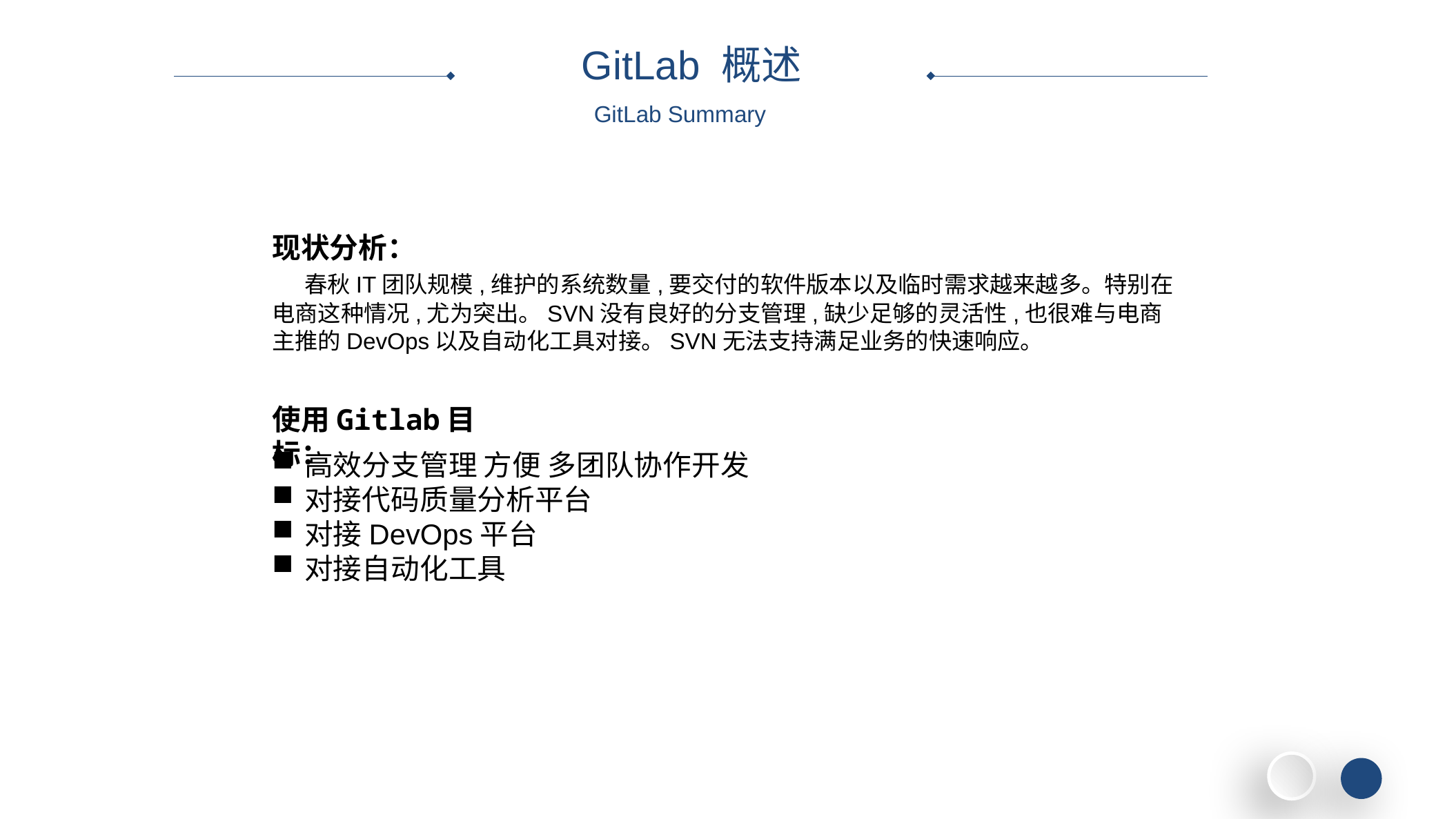

GitLab 概述
GitLab Summary
现状分析：
    春秋IT团队规模,维护的系统数量,要交付的软件版本以及临时需求越来越多。特别在电商这种情况,尤为突出。SVN没有良好的分支管理,缺少足够的灵活性,也很难与电商主推的DevOps以及自动化工具对接。SVN无法支持满足业务的快速响应。
使用Gitlab目标：
高效分支管理 方便 多团队协作开发
对接代码质量分析平台
对接DevOps平台
对接自动化工具